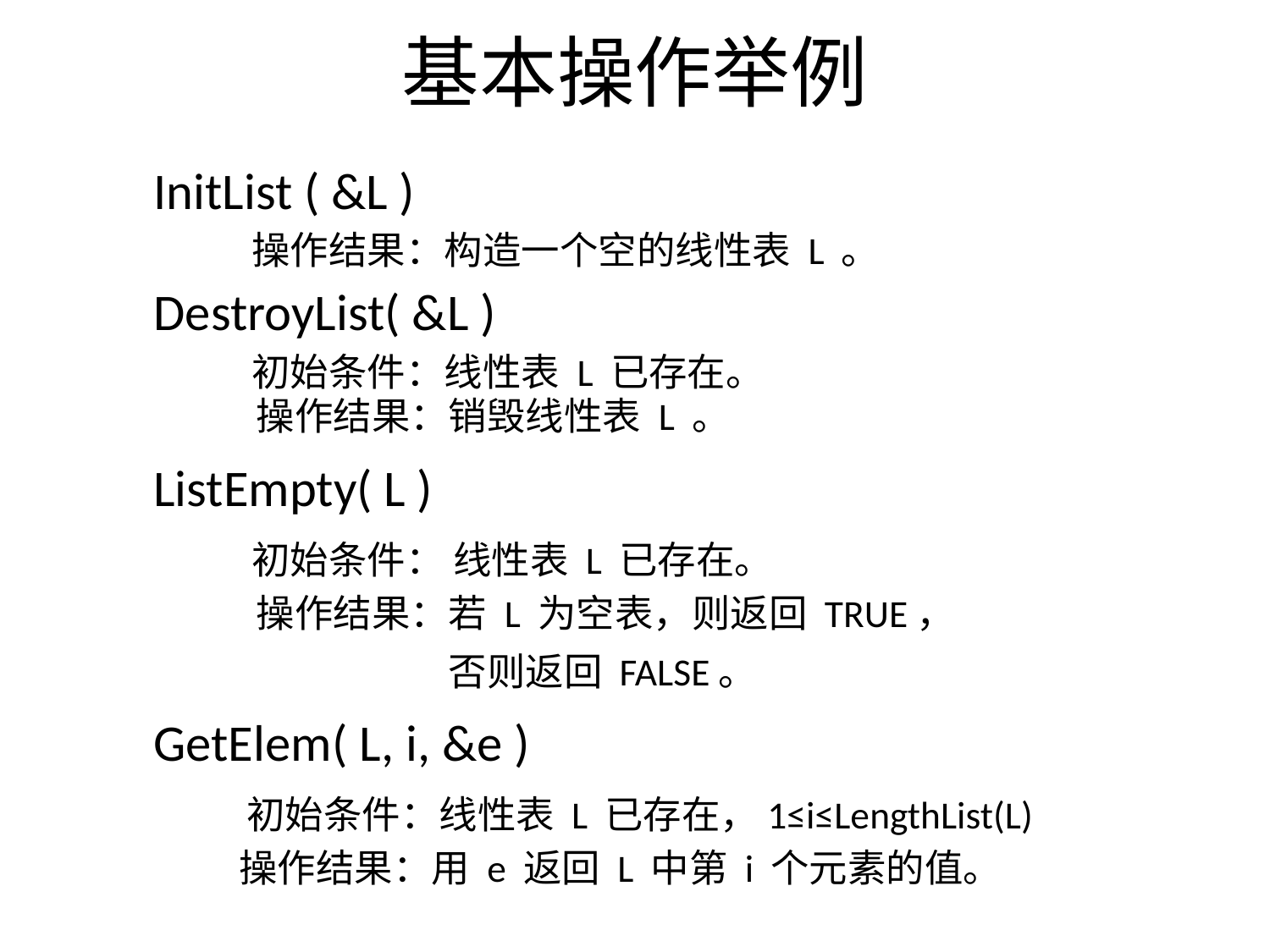

# 基本操作举例
InitList ( &L )
　操作结果：构造一个空的线性表 L 。
DestroyList( &L )
　初始条件：线性表 L 已存在。
　  操作结果：销毁线性表 L 。
ListEmpty( L )
　初始条件： 线性表 L 已存在。
  　操作结果：若 L 为空表，则返回 TRUE，
                                 否则返回 FALSE。
GetElem( L, i, &e )
   初始条件：线性表 L 已存在，1≤i≤LengthList(L)
　操作结果：用 e 返回 L 中第 i 个元素的值。